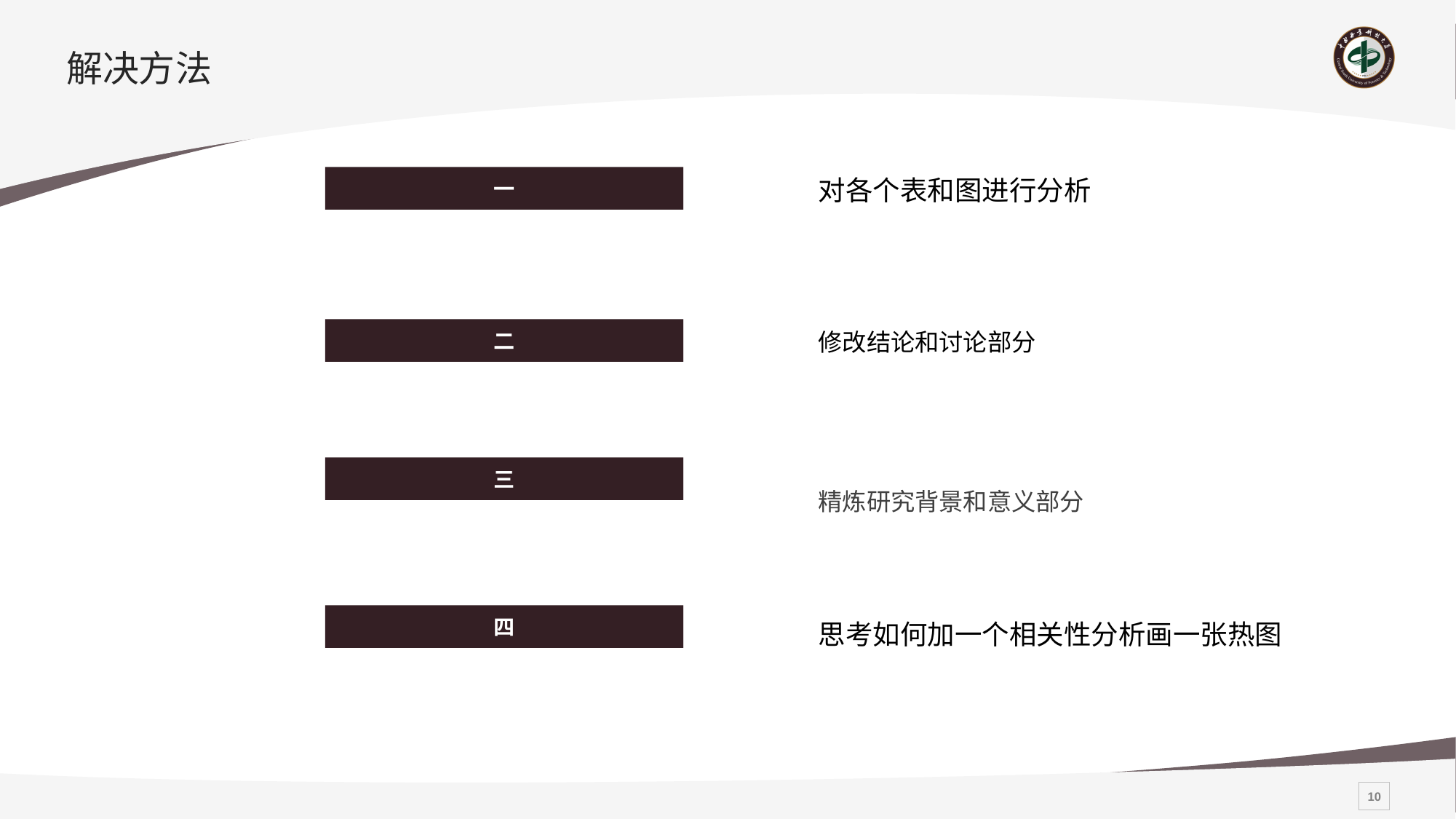

# 解决方法
一
对各个表和图进行分析
修改结论和讨论部分
二
三
精炼研究背景和意义部分
四
思考如何加一个相关性分析画一张热图